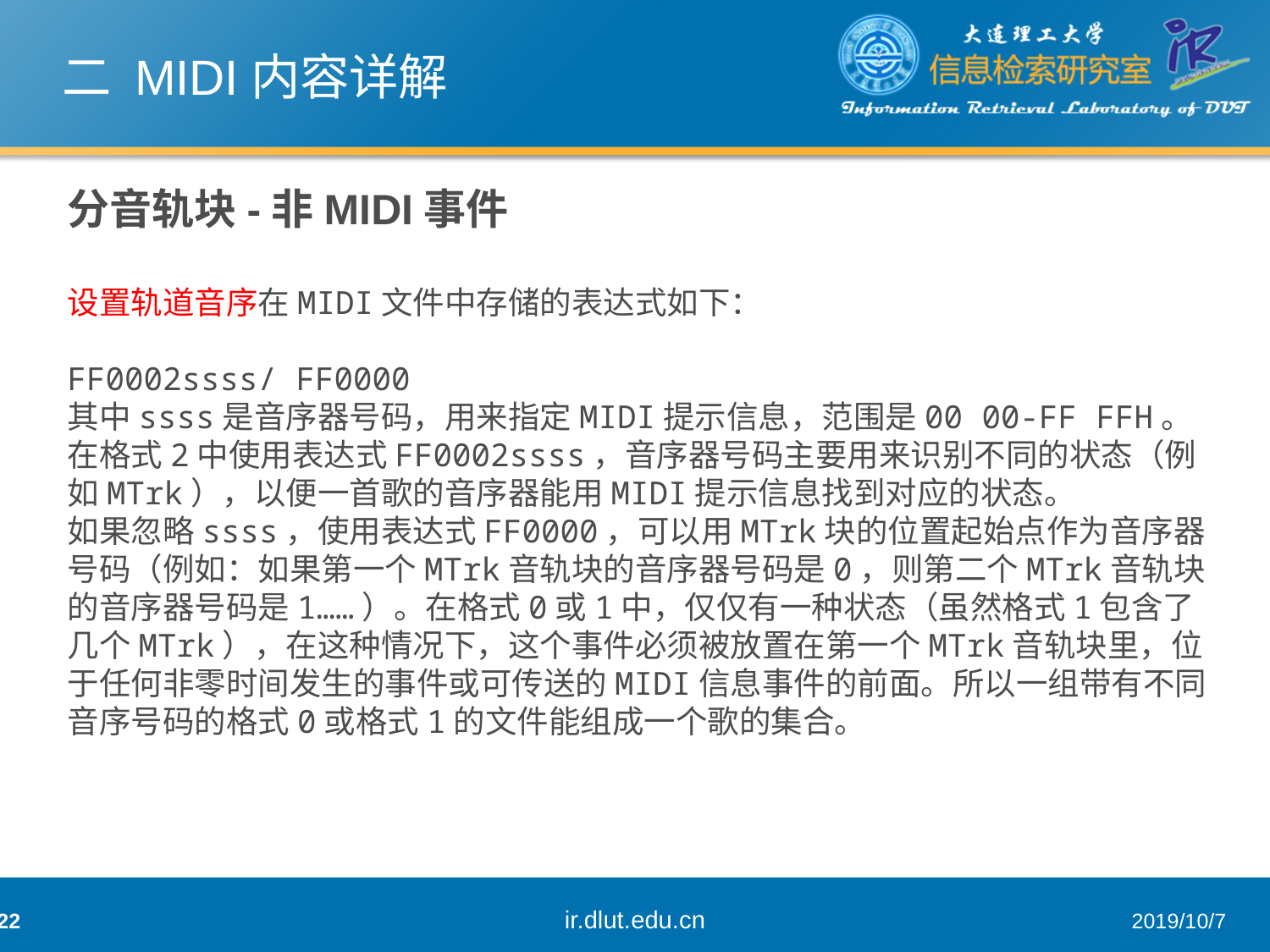

# 二 MIDI内容详解
分音轨块-非MIDI事件
设置轨道音序在MIDI文件中存储的表达式如下：

FF0002ssss/ FF0000
其中ssss是音序器号码，用来指定MIDI提示信息，范围是00 00-FF FFH。
在格式2中使用表达式FF0002ssss，音序器号码主要用来识别不同的状态（例如MTrk），以便一首歌的音序器能用MIDI提示信息找到对应的状态。
如果忽略ssss，使用表达式FF0000，可以用MTrk块的位置起始点作为音序器号码（例如：如果第一个MTrk音轨块的音序器号码是0，则第二个MTrk音轨块的音序器号码是1……）。在格式0或1中，仅仅有一种状态（虽然格式1包含了几个MTrk），在这种情况下，这个事件必须被放置在第一个MTrk音轨块里，位于任何非零时间发生的事件或可传送的MIDI信息事件的前面。所以一组带有不同音序号码的格式0或格式1的文件能组成一个歌的集合。